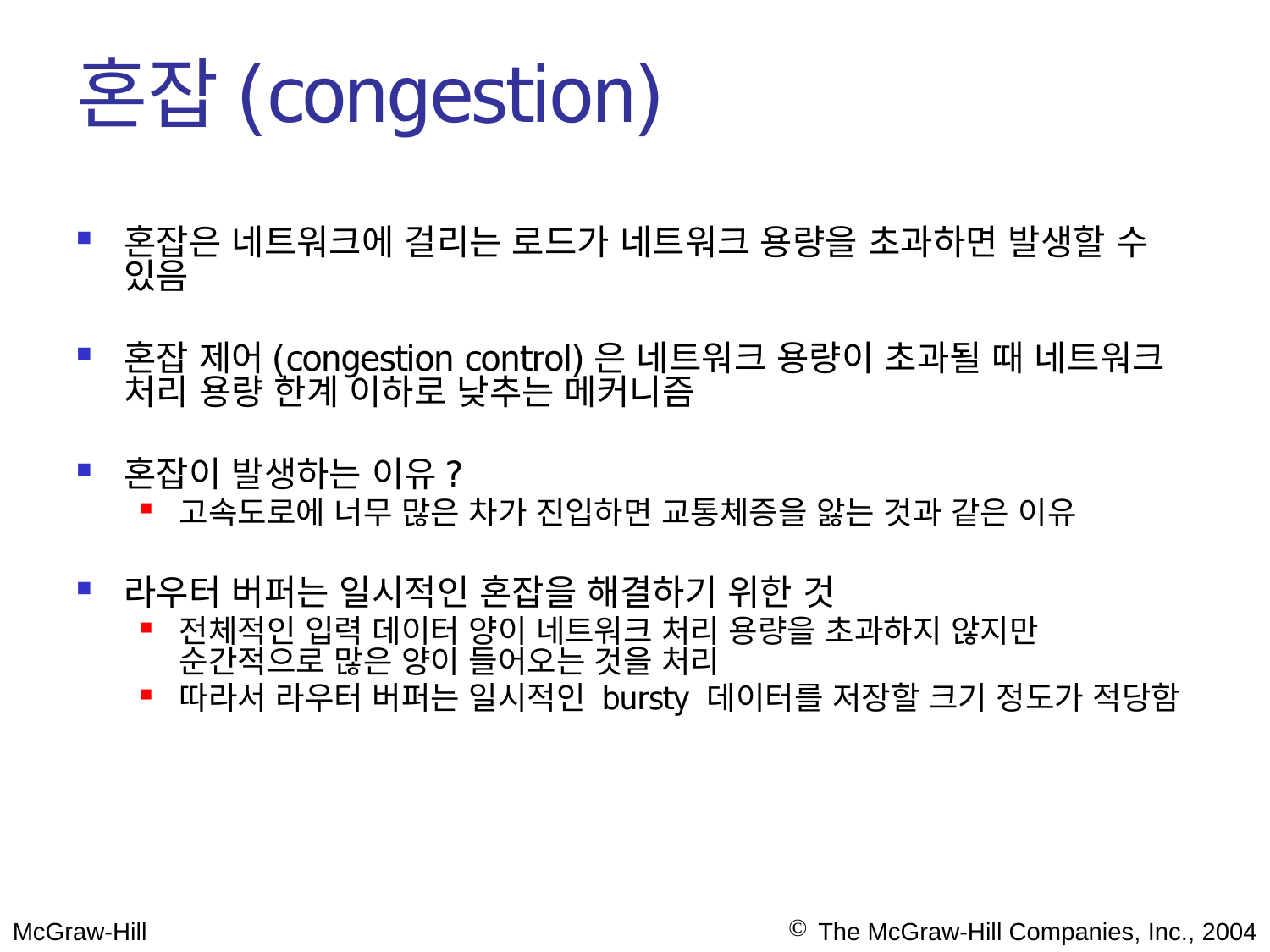

# 혼잡(congestion)
혼잡은 네트워크에 걸리는 로드가 네트워크 용량을 초과하면 발생할 수 있음

혼잡 제어(congestion control)은 네트워크 용량이 초과될 때 네트워크 처리 용량 한계 이하로 낮추는 메커니즘

혼잡이 발생하는 이유?
고속도로에 너무 많은 차가 진입하면 교통체증을 앓는 것과 같은 이유

라우터 버퍼는 일시적인 혼잡을 해결하기 위한 것
전체적인 입력 데이터 양이 네트워크 처리 용량을 초과하지 않지만 순간적으로 많은 양이 들어오는 것을 처리
따라서 라우터 버퍼는 일시적인 bursty 데이터를 저장할 크기 정도가 적당함